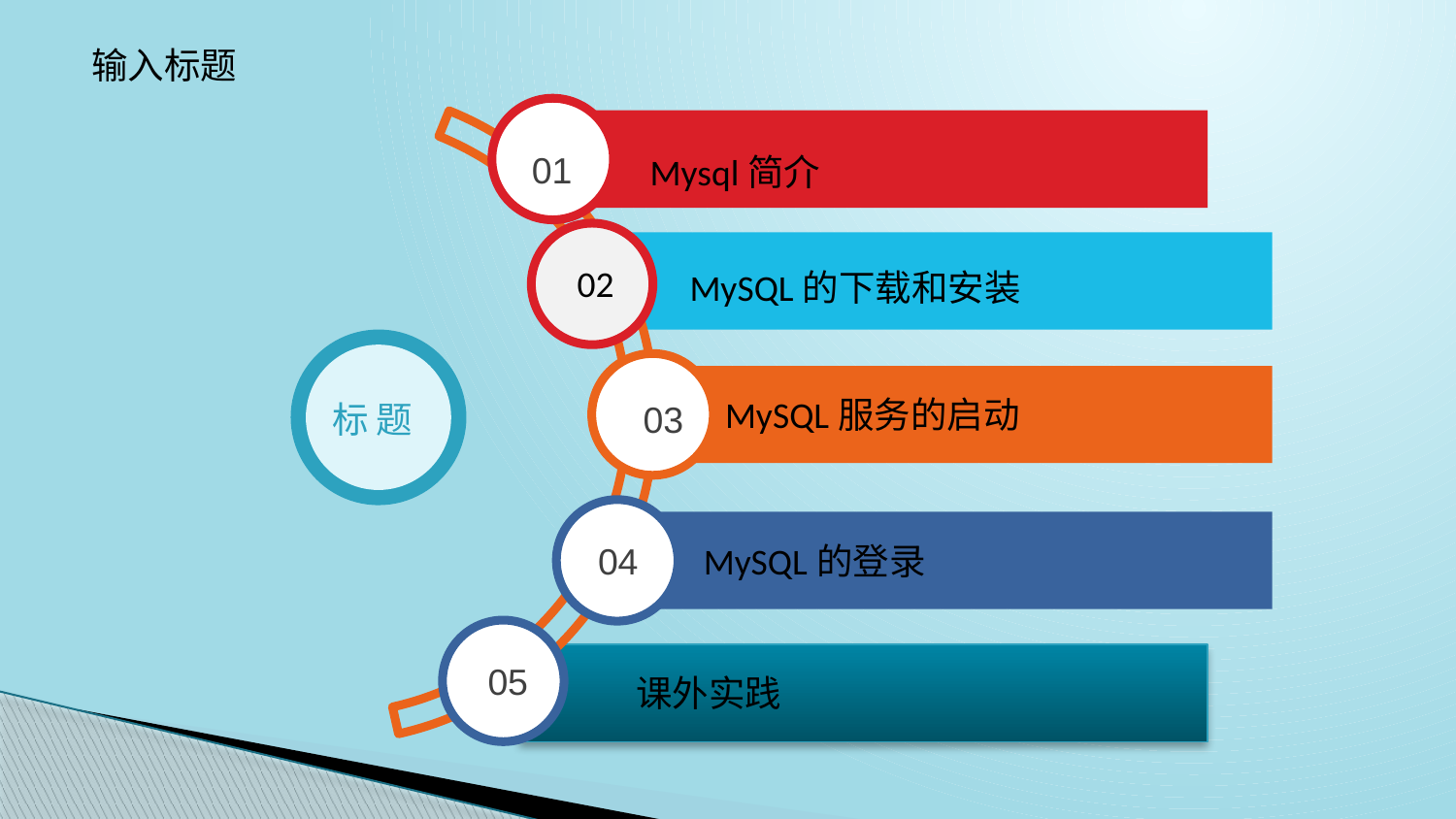

输入标题

01
01
02
03
04
05
Mysql简介

02
MySQL的下载和安装

标 题
MySQL服务的启动
MySQL的登录
课外实践
3